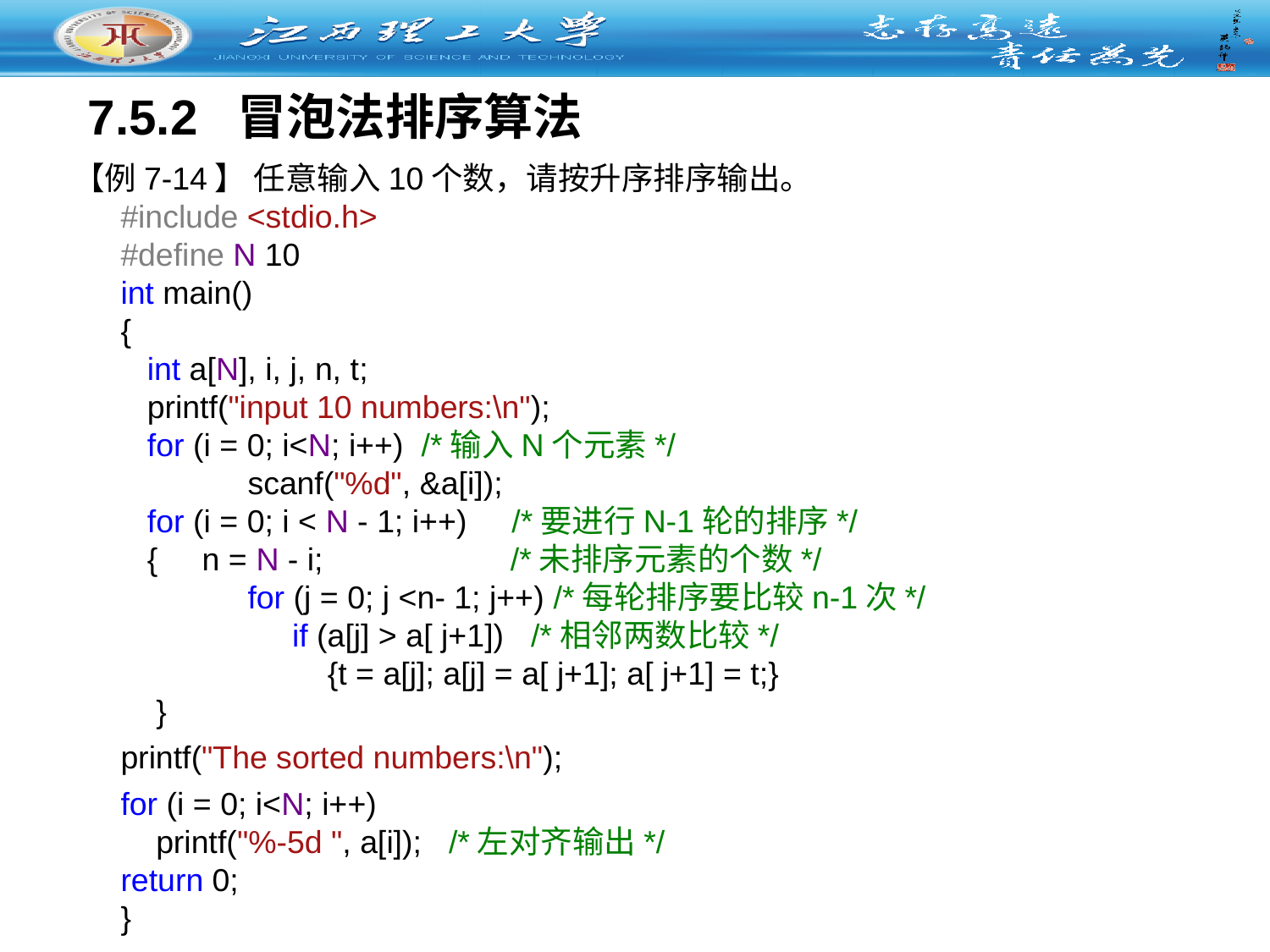

7.5.2  冒泡法排序算法
【例7-14】 任意输入10个数，请按升序排序输出。
#include <stdio.h>
#define N 10
int main()
{
   int a[N], i, j, n, t;
   printf("input 10 numbers:\n");
   for (i = 0; i<N; i++)  /*输入N个元素*/
 	scanf("%d", &a[i]);
   for (i = 0; i < N - 1; i++)     /*要进行N-1轮的排序*/
   {     n = N - i; 		 /*未排序元素的个数*/
 	for (j = 0; j <n- 1; j++) /*每轮排序要比较n-1次*/
 	     if (a[j] > a[ j+1])   /*相邻两数比较*/
 	         {t = a[j]; a[j] = a[ j+1]; a[ j+1] = t;}
    }
printf("The sorted numbers:\n");
for (i = 0; i<N; i++)
    printf("%-5d ", a[i]);   /*左对齐输出*/
return 0;
}